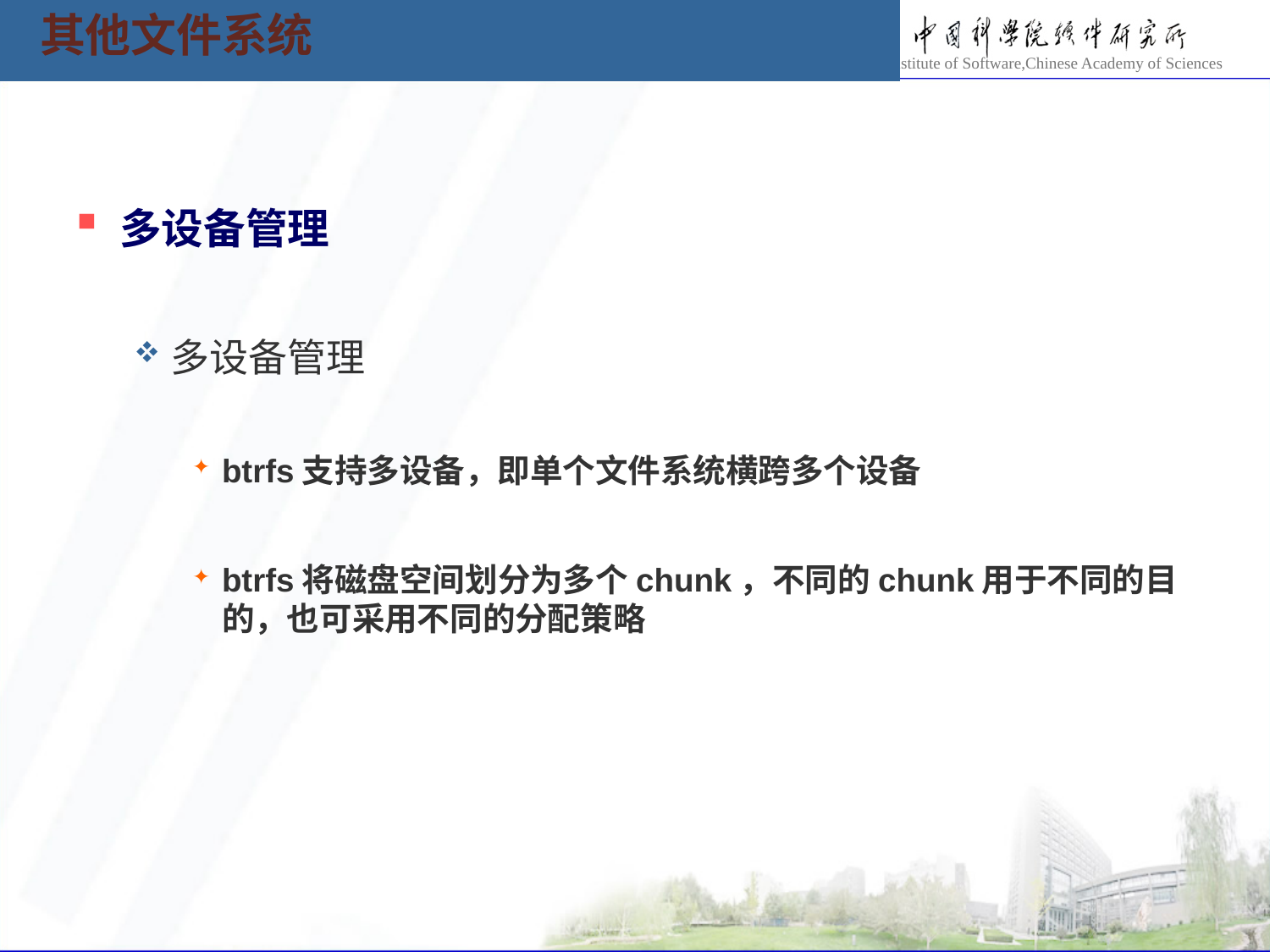

其他文件系统
多设备管理

多设备管理

btrfs支持多设备，即单个文件系统横跨多个设备

btrfs将磁盘空间划分为多个chunk，不同的chunk用于不同的目的，也可采用不同的分配策略